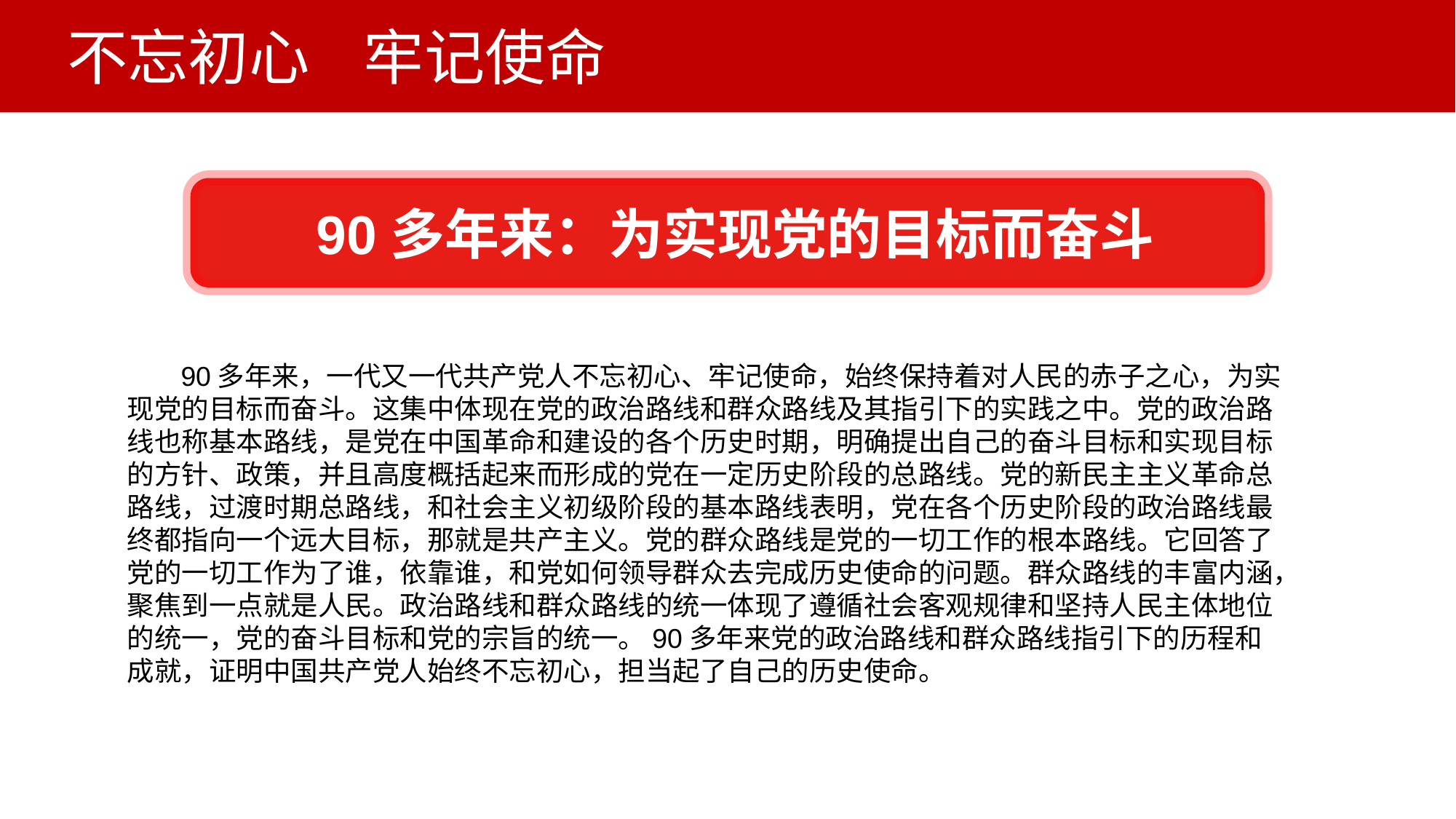

不忘初心    牢记使命
 90多年来：为实现党的目标而奋斗
       90多年来，一代又一代共产党人不忘初心、牢记使命，始终保持着对人民的赤子之心，为实现党的目标而奋斗。这集中体现在党的政治路线和群众路线及其指引下的实践之中。党的政治路线也称基本路线，是党在中国革命和建设的各个历史时期，明确提出自己的奋斗目标和实现目标的方针、政策，并且高度概括起来而形成的党在一定历史阶段的总路线。党的新民主主义革命总路线，过渡时期总路线，和社会主义初级阶段的基本路线表明，党在各个历史阶段的政治路线最终都指向一个远大目标，那就是共产主义。党的群众路线是党的一切工作的根本路线。它回答了党的一切工作为了谁，依靠谁，和党如何领导群众去完成历史使命的问题。群众路线的丰富内涵，聚焦到一点就是人民。政治路线和群众路线的统一体现了遵循社会客观规律和坚持人民主体地位的统一，党的奋斗目标和党的宗旨的统一。90多年来党的政治路线和群众路线指引下的历程和成就，证明中国共产党人始终不忘初心，担当起了自己的历史使命。